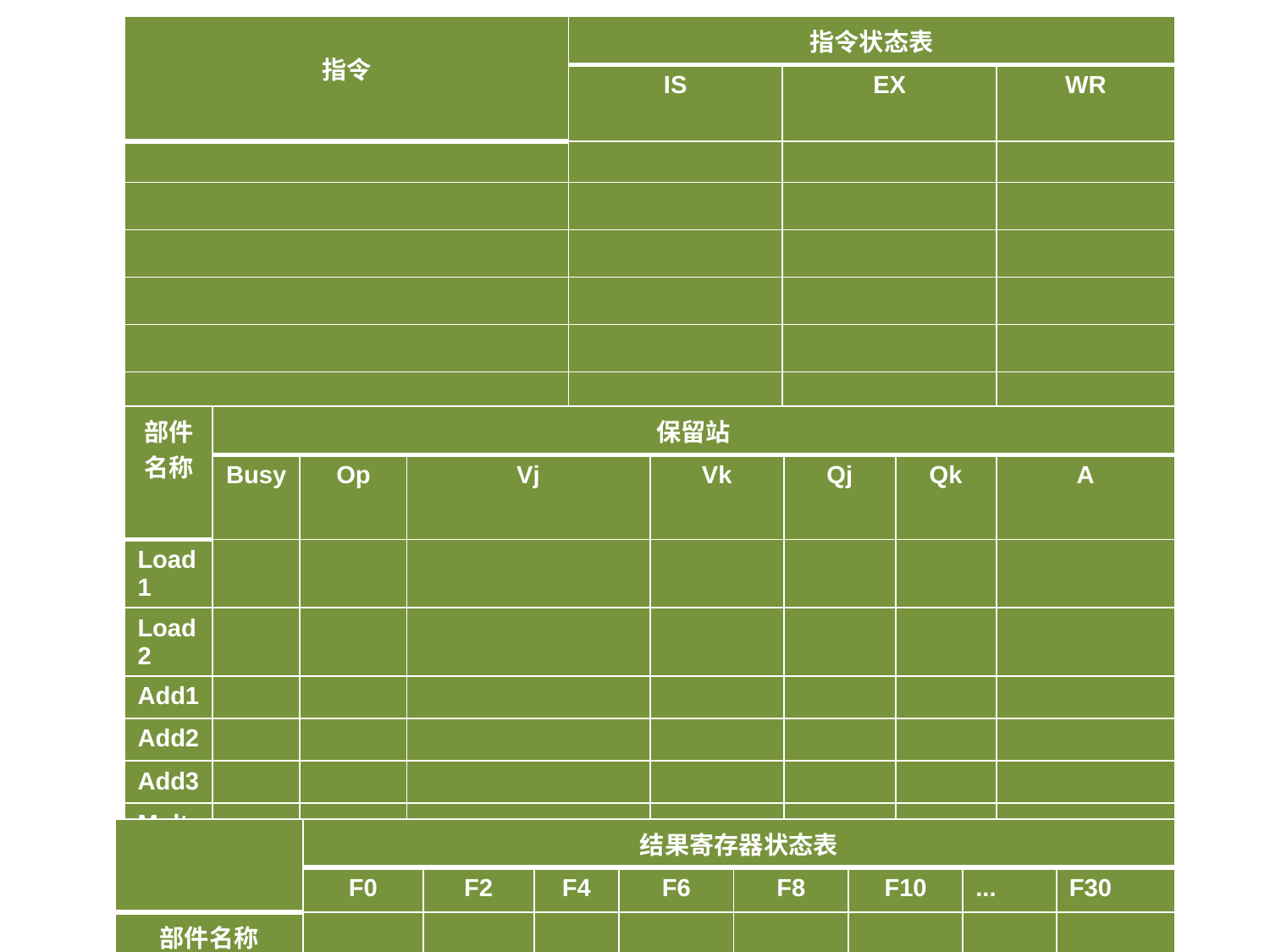

| 指令 | 指令状态表 |  |  |
| --- | --- | --- | --- |
|  | IS | EX | WR |
|  |  |  |  |
|  |  |  |  |
|  |  |  |  |
|  |  |  |  |
|  |  |  |  |
|  |  |  |  |
| 部件 名称 | 保留站 |  |  |  |  |  |  |
| --- | --- | --- | --- | --- | --- | --- | --- |
|  | Busy | Op | Vj | Vk | Qj | Qk | A |
| Load1 |  |  |  |  |  |  |  |
| Load2 |  |  |  |  |  |  |  |
| Add1 |  |  |  |  |  |  |  |
| Add2 |  |  |  |  |  |  |  |
| Add3 |  |  |  |  |  |  |  |
| Mult1 |  |  |  |  |  |  |  |
| Mult2 |  |  |  |  |  |  |  |
|  | 结果寄存器状态表 |  |  |  |  |  |  |  |
| --- | --- | --- | --- | --- | --- | --- | --- | --- |
|  | F0 | F2 | F4 | F6 | F8 | F10 | ... | F30 |
| 部件名称 |  |  |  |  |  |  |  |  |